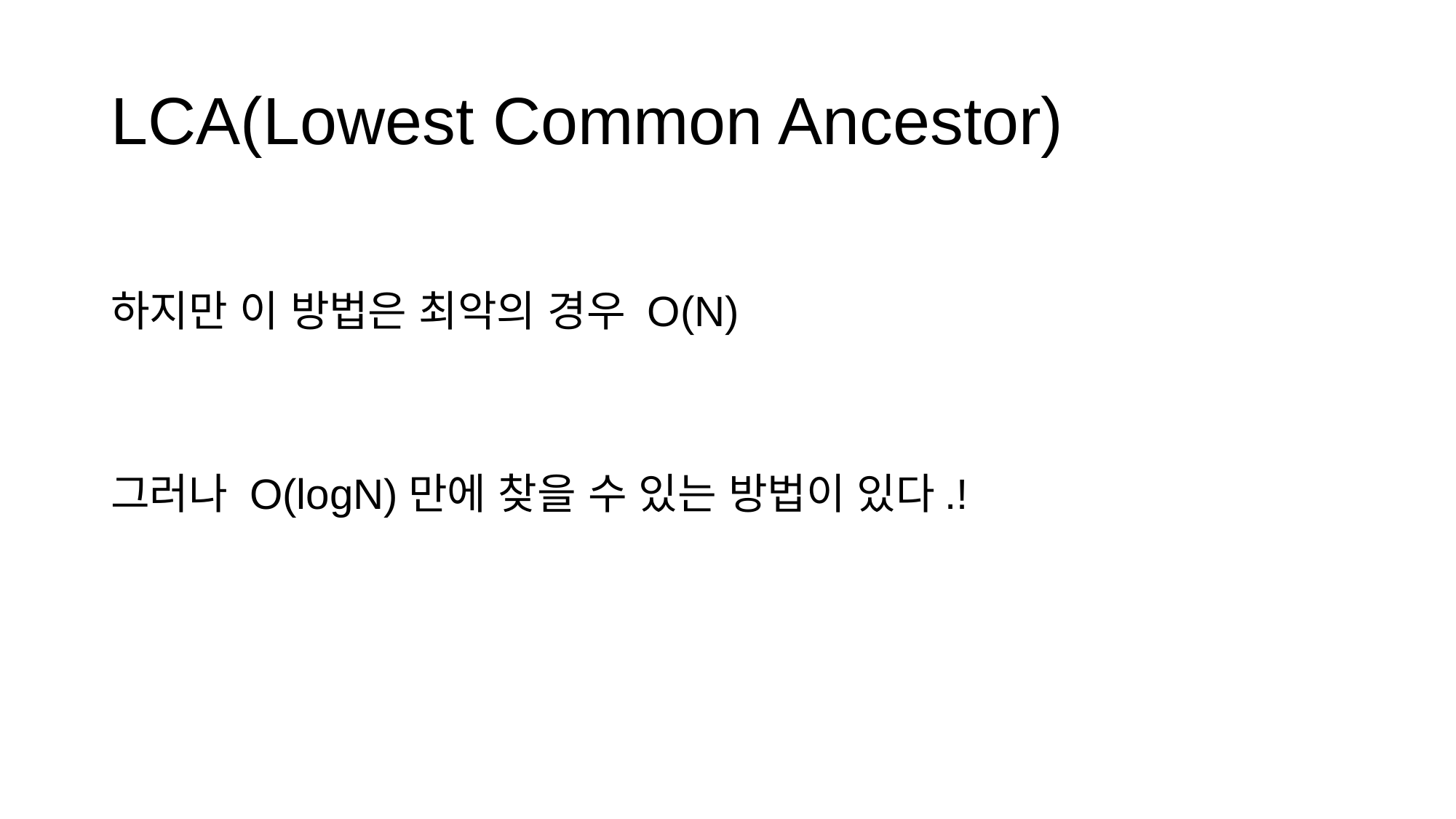

# LCA(Lowest Common Ancestor)

하지만 이 방법은 최악의 경우 O(N)

그러나 O(logN)만에 찾을 수 있는 방법이 있다.!